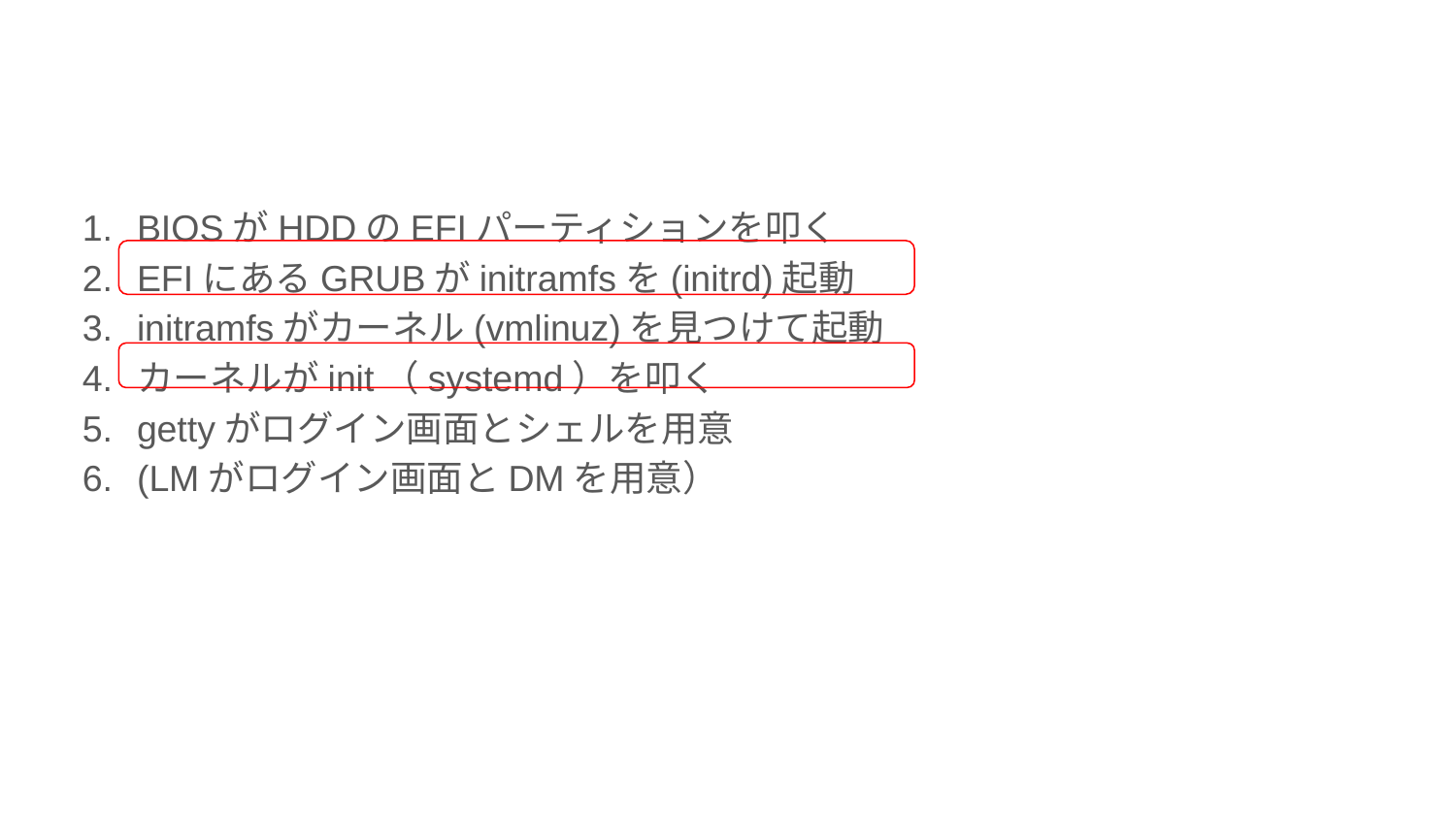

BIOSがHDDのEFIパーティションを叩く
EFIにあるGRUBがinitramfsを(initrd)起動
initramfsがカーネル(vmlinuz)を見つけて起動
カーネルがinit（systemd）を叩く
gettyがログイン画面とシェルを用意
(LMがログイン画面とDMを用意）